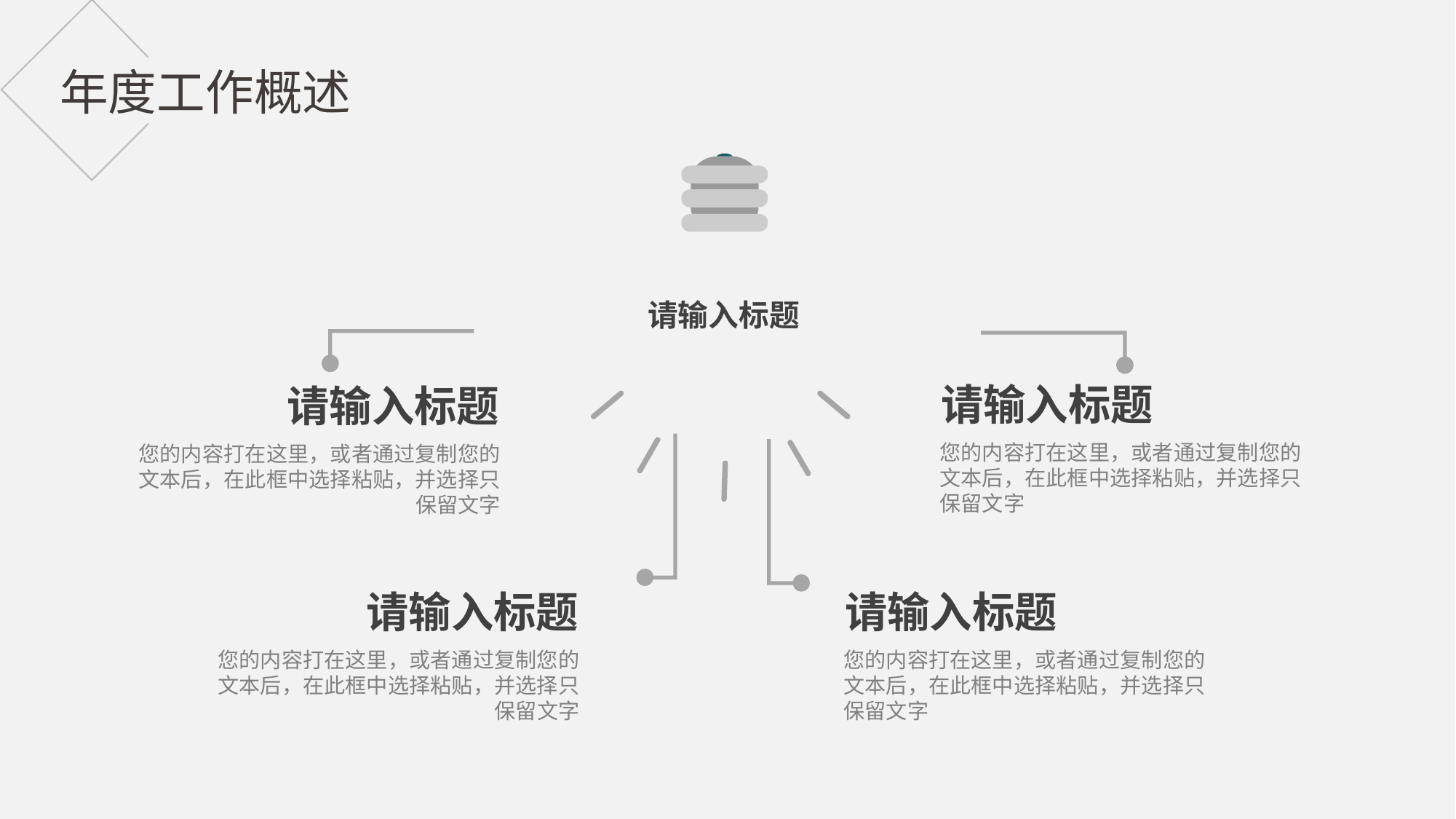

年度工作概述

请输入标题

请输入标题
请输入标题
您的内容打在这里，或者通过复制您的文本后，在此框中选择粘贴，并选择只保留文字
您的内容打在这里，或者通过复制您的文本后，在此框中选择粘贴，并选择只保留文字
请输入标题
请输入标题
您的内容打在这里，或者通过复制您的文本后，在此框中选择粘贴，并选择只保留文字
您的内容打在这里，或者通过复制您的文本后，在此框中选择粘贴，并选择只保留文字